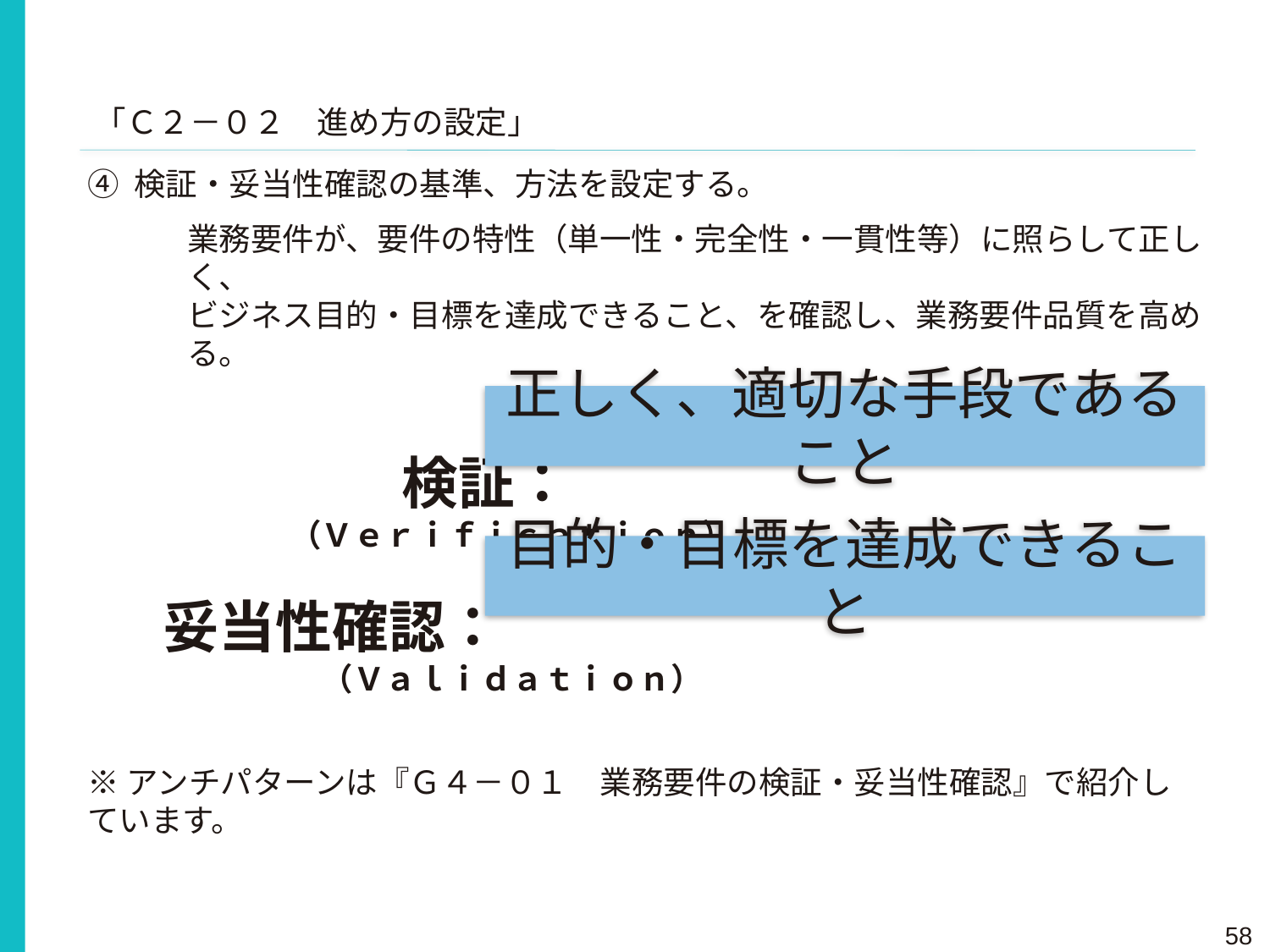

「Ｃ２－０２　進め方の設定」
④ 検証・妥当性確認の基準、方法を設定する。

業務要件が、要件の特性（単一性・完全性・一貫性等）に照らして正しく、
ビジネス目的・目標を達成できること、を確認し、業務要件品質を高める。

　　　　 検証：
　　　　（Ｖｅｒｉｆｉｃａｔｉｏｎ）

妥当性確認：
　　　　　（Ｖａｌｉｄａｔｉｏｎ）

正しく、適切な手段であること
目的・目標を達成できること
※アンチパターンは『Ｇ４－０１　業務要件の検証・妥当性確認』で紹介しています。
58